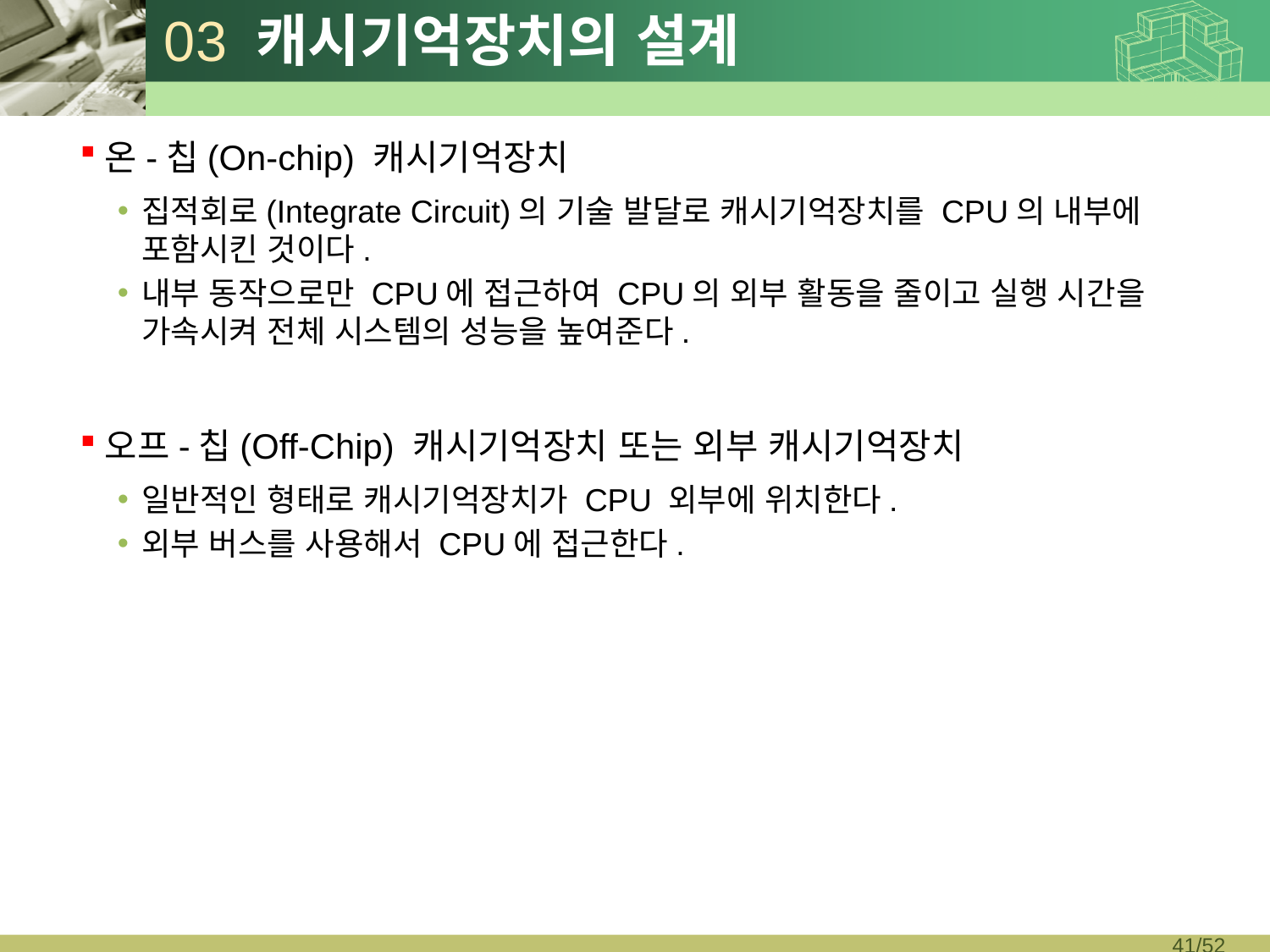

# 03 캐시기억장치의 설계
온-칩(On-chip) 캐시기억장치
집적회로(Integrate Circuit)의 기술 발달로 캐시기억장치를 CPU의 내부에 포함시킨 것이다.
내부 동작으로만 CPU에 접근하여 CPU의 외부 활동을 줄이고 실행 시간을 가속시켜 전체 시스템의 성능을 높여준다.

오프-칩(Off-Chip) 캐시기억장치 또는 외부 캐시기억장치
일반적인 형태로 캐시기억장치가 CPU 외부에 위치한다.
외부 버스를 사용해서 CPU에 접근한다.